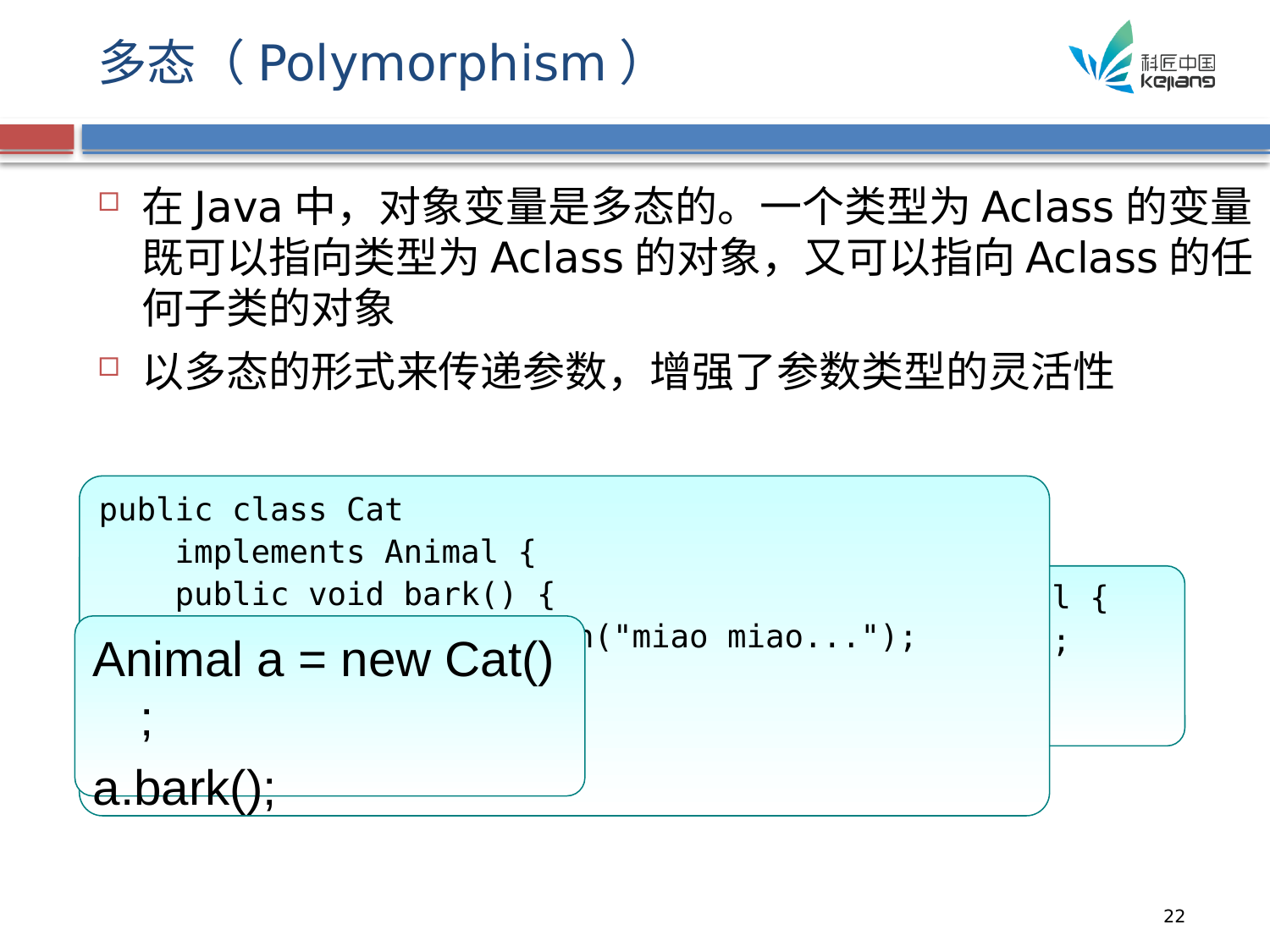

# 多态（Polymorphism）
在Java中，对象变量是多态的。一个类型为Aclass的变量既可以指向类型为Aclass的对象，又可以指向Aclass的任何子类的对象
以多态的形式来传递参数，增强了参数类型的灵活性
public class Cat
    implements Animal {
    public void bark() {
        System.out.println("miao miao...");
    }
}
public interface Animal {
    public void bark();
}
Animal a = new Cat() ;
a.bark();
22